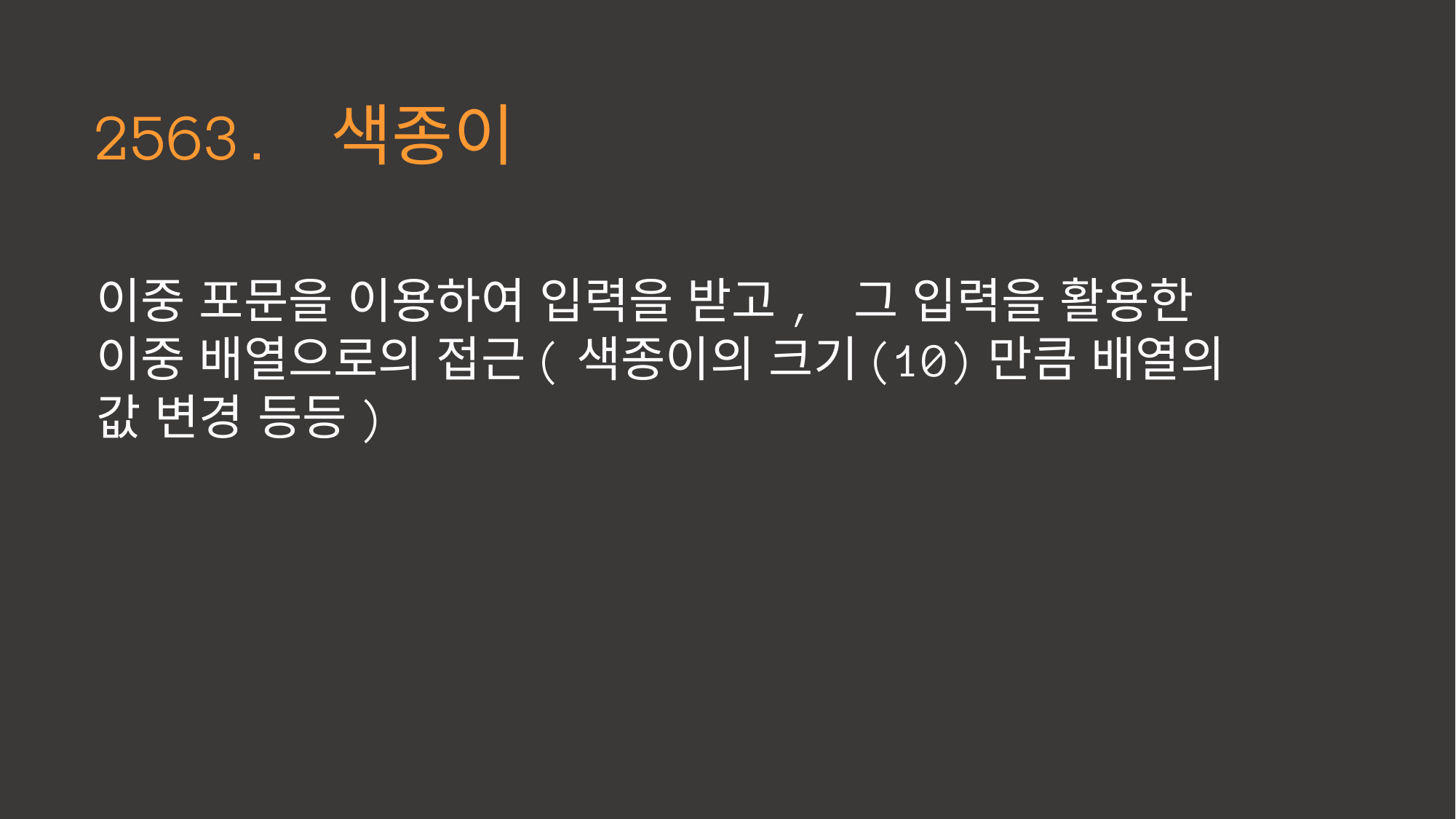

2563. 색종이
이중 포문을 이용하여 입력을 받고, 그 입력을 활용한 이중 배열으로의 접근(색종이의 크기(10)만큼 배열의 값 변경 등등)